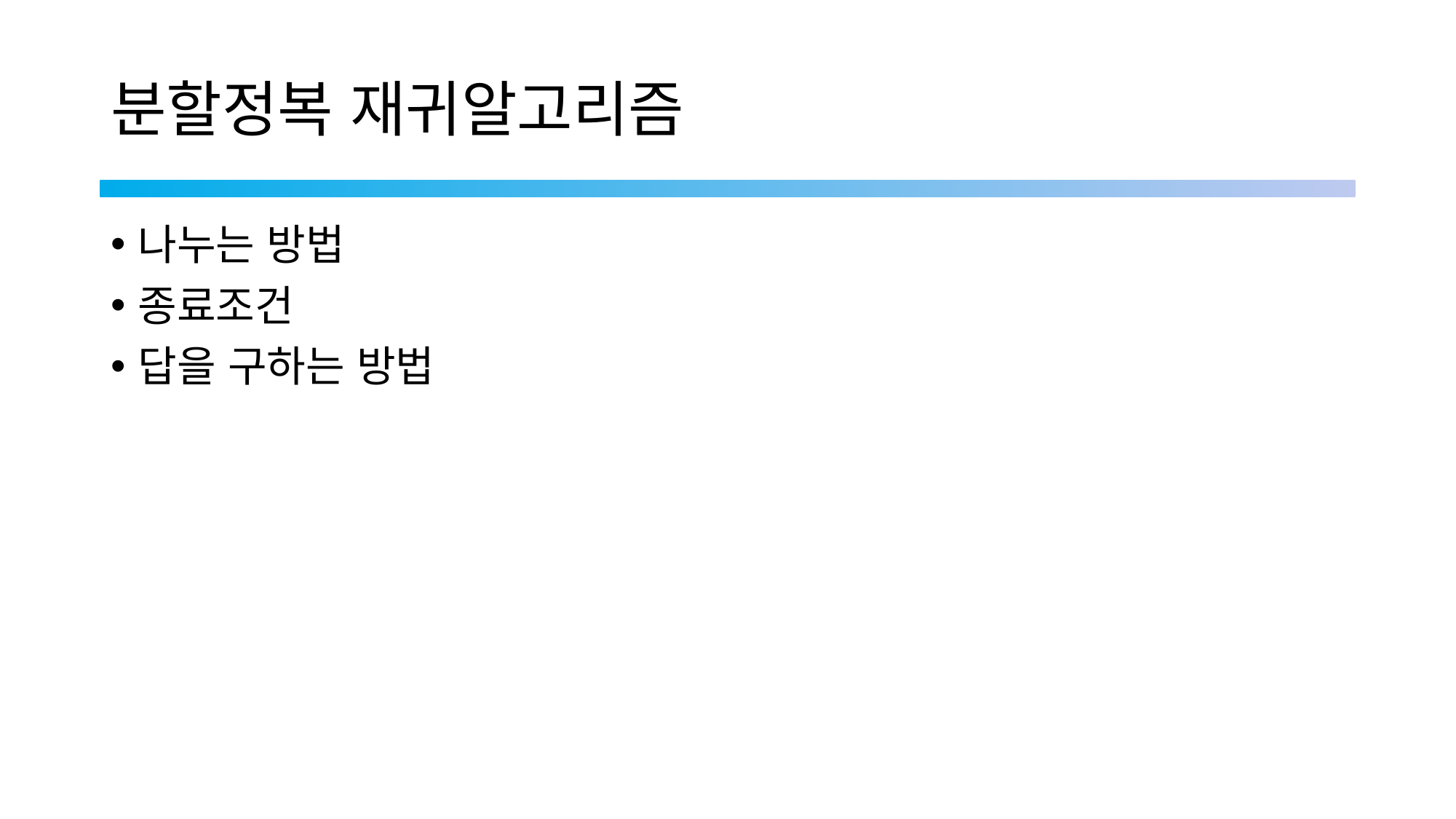

# 분할정복 재귀알고리즘
나누는 방법
종료조건
답을 구하는 방법